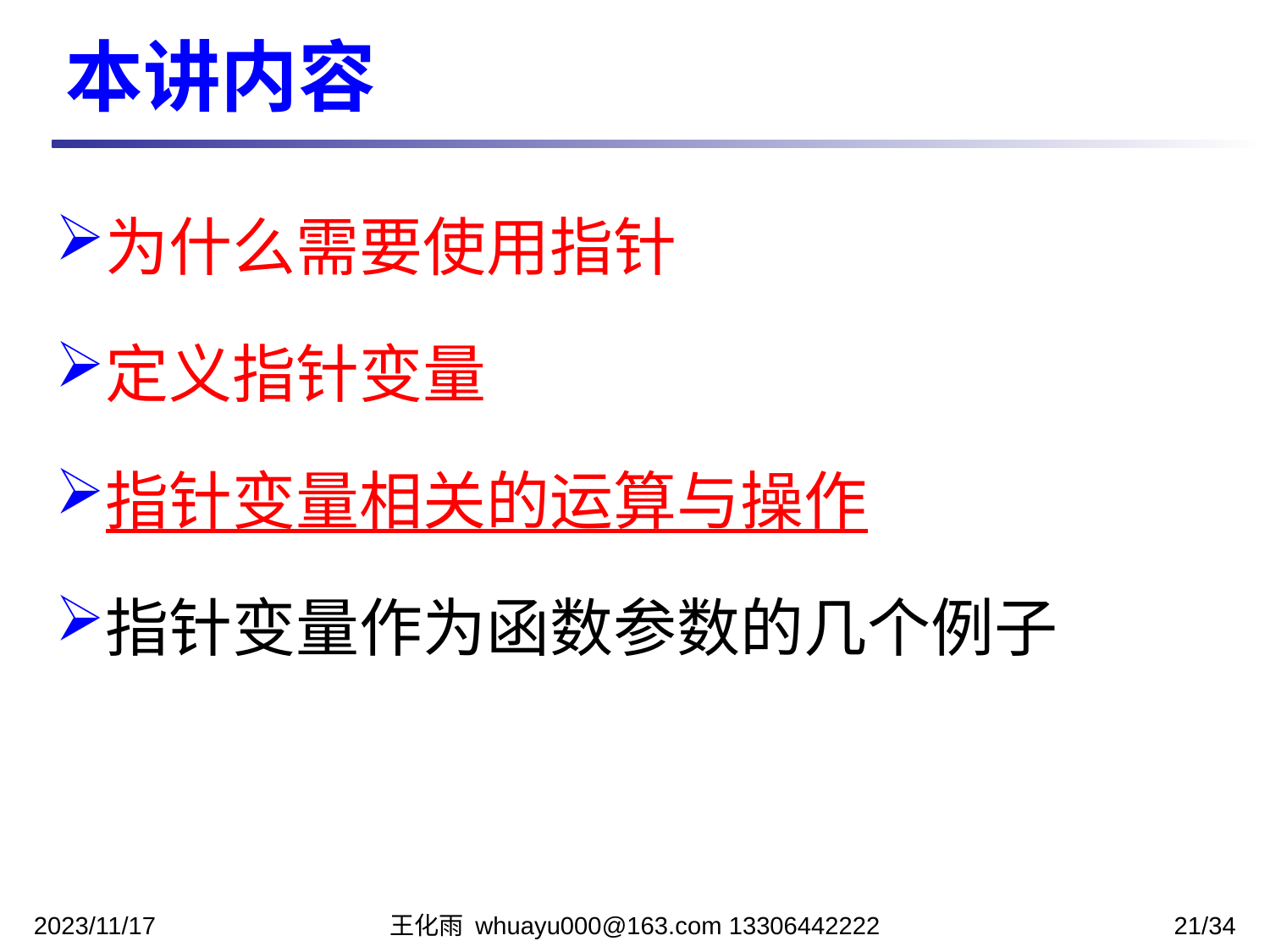

本讲内容
为什么需要使用指针
定义指针变量
指针变量相关的运算与操作
指针变量作为函数参数的几个例子
2023/11/17
王化雨 whuayu000@163.com 13306442222
21/34